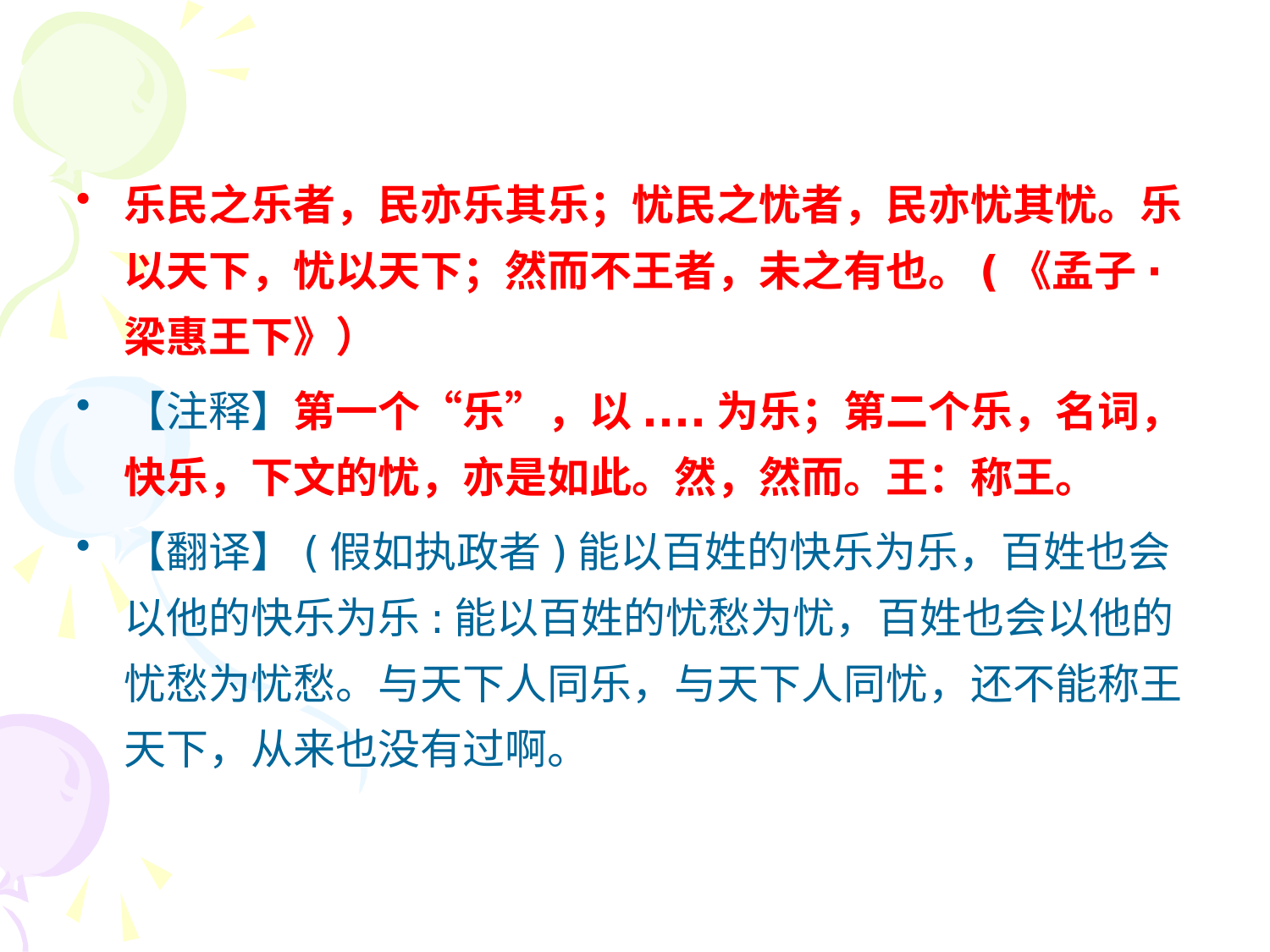

乐民之乐者，民亦乐其乐；忧民之忧者，民亦忧其忧。乐以天下，忧以天下；然而不王者，未之有也。(《孟子·梁惠王下》）
【注释】第一个“乐”，以....为乐；第二个乐，名词，快乐，下文的忧，亦是如此。然，然而。王：称王。
【翻译】(假如执政者)能以百姓的快乐为乐，百姓也会以他的快乐为乐:能以百姓的忧愁为忧，百姓也会以他的忧愁为忧愁。与天下人同乐，与天下人同忧，还不能称王天下，从来也没有过啊。